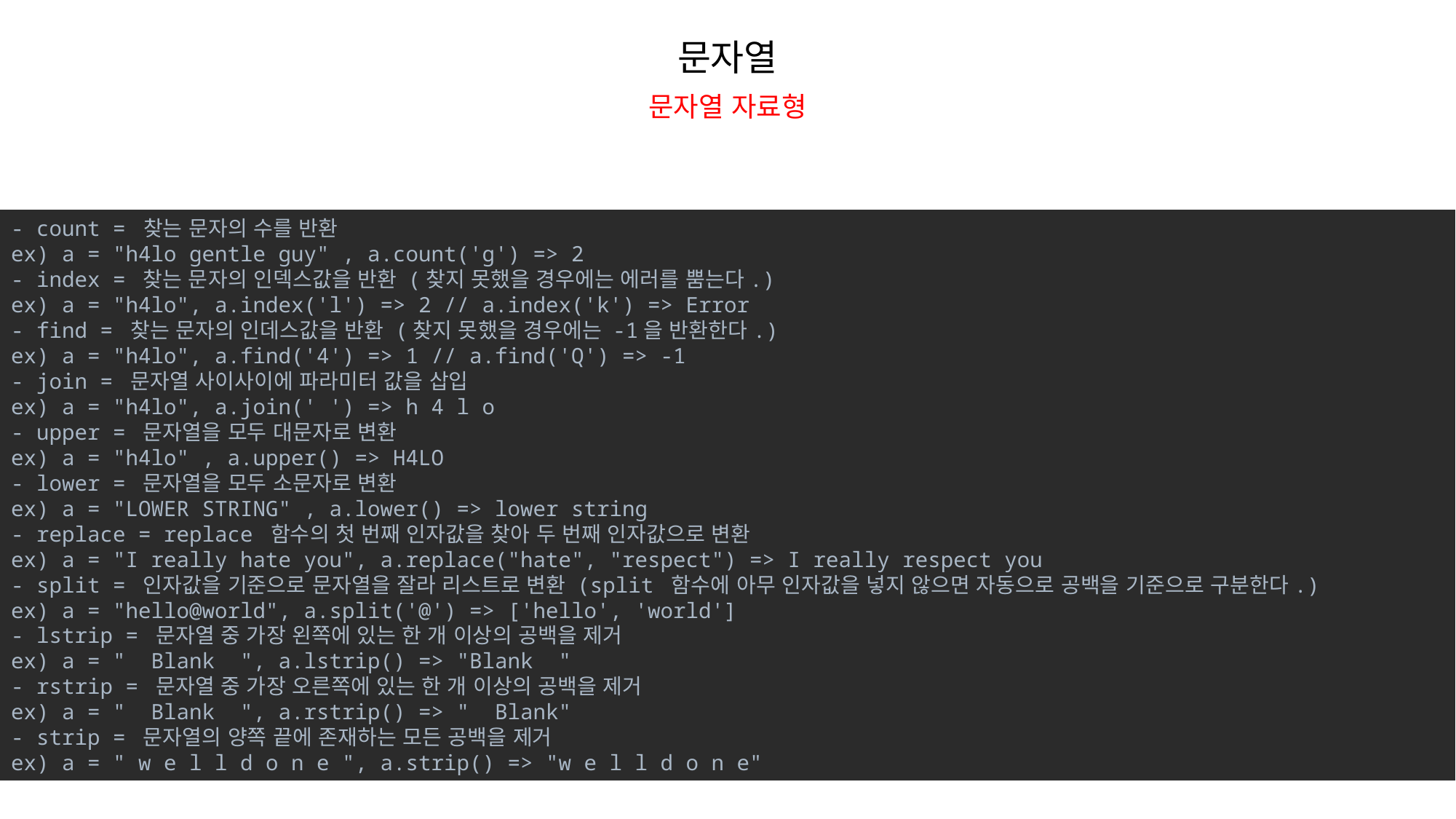

문자열
문자열 자료형
- count = 찾는 문자의 수를 반환
ex) a = "h4lo gentle guy" , a.count('g') => 2
- index = 찾는 문자의 인덱스값을 반환 (찾지 못했을 경우에는 에러를 뿜는다.)
ex) a = "h4lo", a.index('l') => 2 // a.index('k') => Error
- find = 찾는 문자의 인데스값을 반환 (찾지 못했을 경우에는 -1을 반환한다.)
ex) a = "h4lo", a.find('4') => 1 // a.find('Q') => -1
- join = 문자열 사이사이에 파라미터 값을 삽입
ex) a = "h4lo", a.join(' ') => h 4 l o
- upper = 문자열을 모두 대문자로 변환
ex) a = "h4lo" , a.upper() => H4LO
- lower = 문자열을 모두 소문자로 변환
ex) a = "LOWER STRING" , a.lower() => lower string
- replace = replace 함수의 첫 번째 인자값을 찾아 두 번째 인자값으로 변환
ex) a = "I really hate you", a.replace("hate", "respect") => I really respect you
- split = 인자값을 기준으로 문자열을 잘라 리스트로 변환 (split 함수에 아무 인자값을 넣지 않으면 자동으로 공백을 기준으로 구분한다.)
ex) a = "hello@world", a.split('@') => ['hello', 'world']
- lstrip = 문자열 중 가장 왼쪽에 있는 한 개 이상의 공백을 제거
ex) a = "  Blank  ", a.lstrip() => "Blank  "
- rstrip = 문자열 중 가장 오른쪽에 있는 한 개 이상의 공백을 제거
ex) a = "  Blank  ", a.rstrip() => "  Blank"
- strip = 문자열의 양쪽 끝에 존재하는 모든 공백을 제거
ex) a = " w e l l d o n e ", a.strip() => "w e l l d o n e"